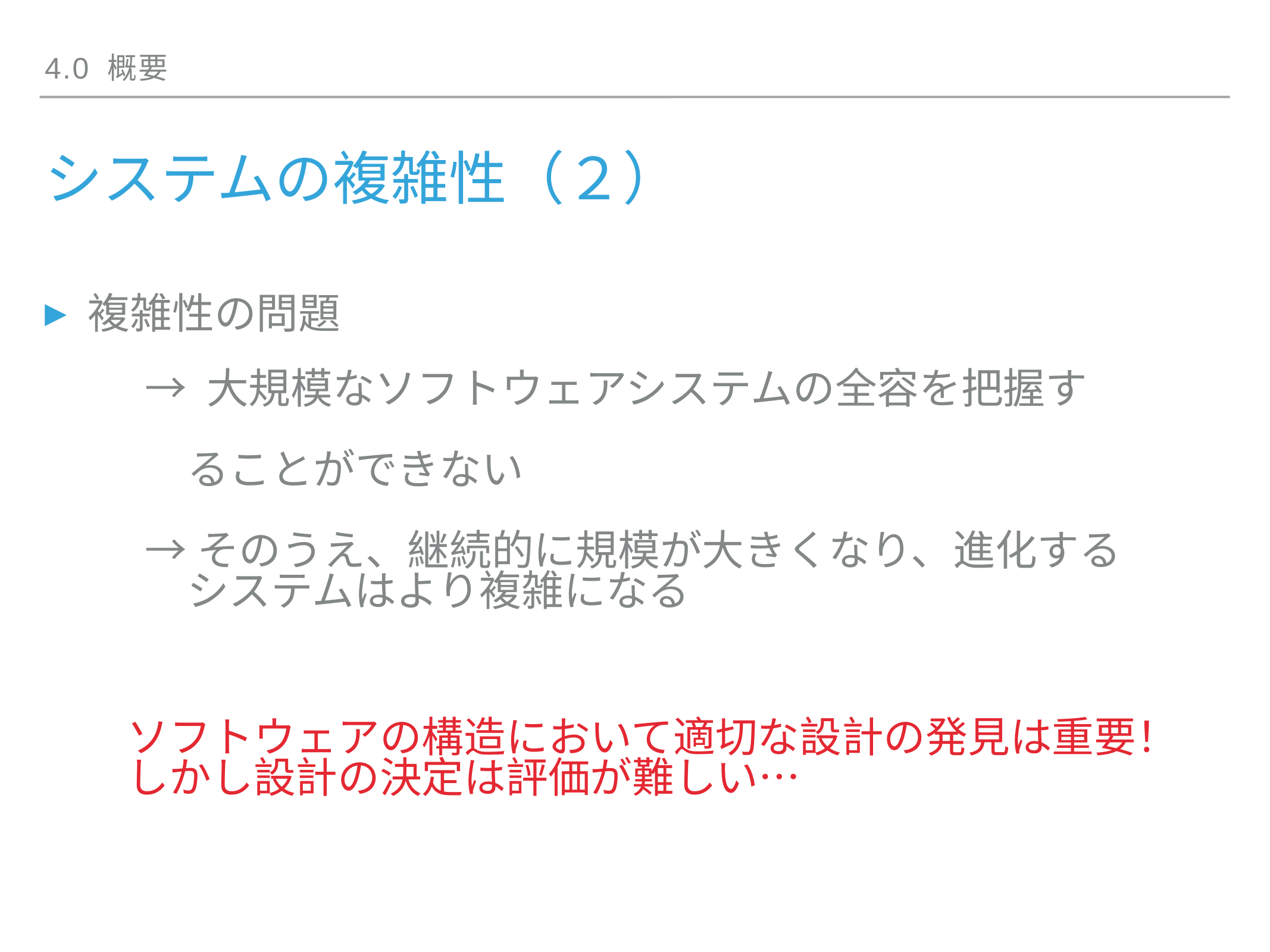

4.0 概要
# システムの複雑性（２）
複雑性の問題
→ 大規模なソフトウェアシステムの全容を把握す
　ることができない

→そのうえ、継続的に規模が大きくなり、進化する
　システムはより複雑になる
ソフトウェアの構造において適切な設計の発見は重要！
しかし設計の決定は評価が難しい…